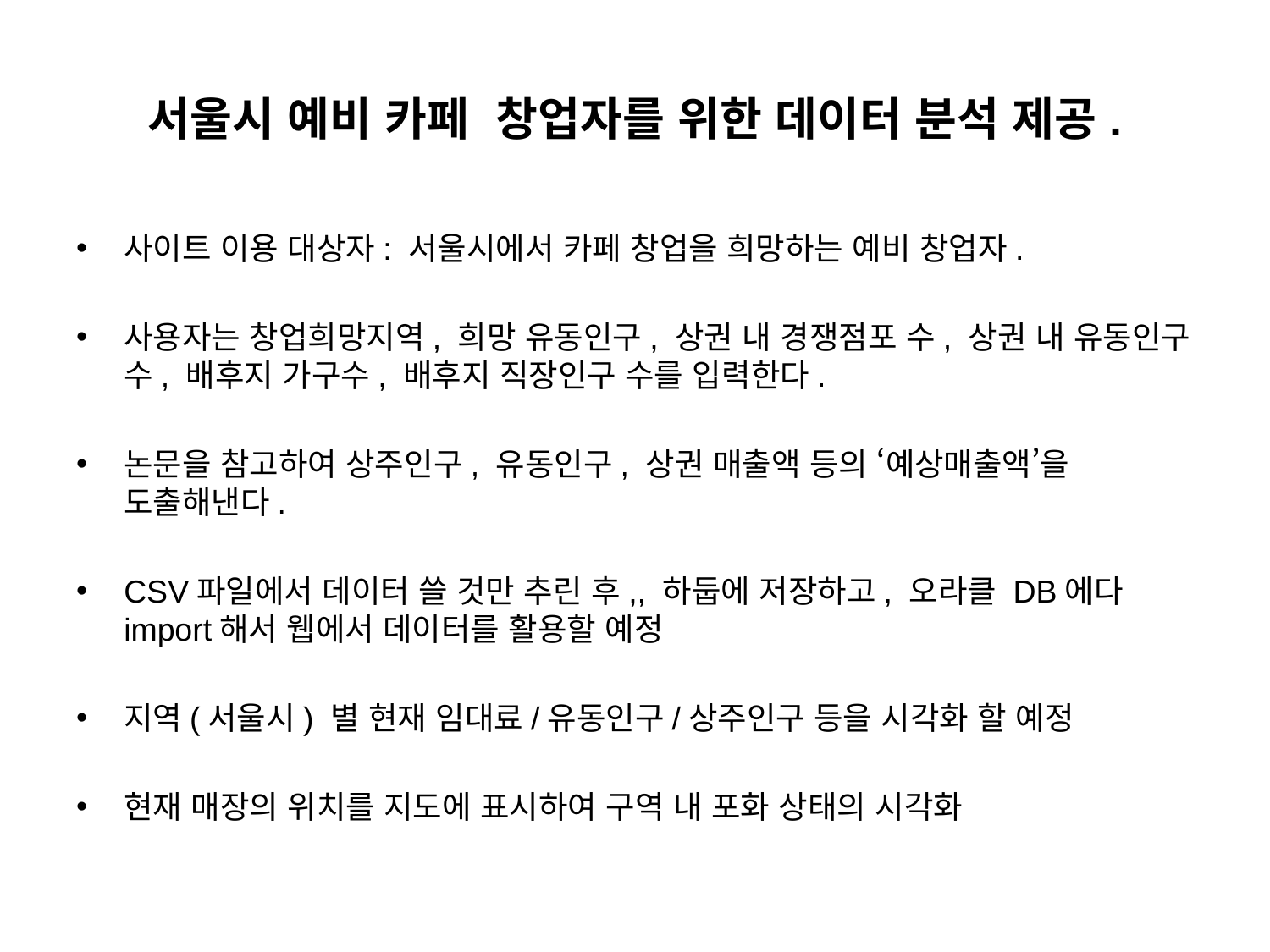

# 서울시 예비 카페  창업자를 위한 데이터 분석 제공.
사이트 이용 대상자: 서울시에서 카페 창업을 희망하는 예비 창업자.

사용자는 창업희망지역, 희망 유동인구, 상권 내 경쟁점포 수, 상권 내 유동인구 수, 배후지 가구수, 배후지 직장인구 수를 입력한다.

논문을 참고하여 상주인구, 유동인구, 상권 매출액 등의 ‘예상매출액’을 도출해낸다.

CSV파일에서 데이터 쓸 것만 추린 후,, 하둡에 저장하고, 오라클 DB에다 import해서 웹에서 데이터를 활용할 예정

지역(서울시) 별 현재 임대료/유동인구/상주인구 등을 시각화 할 예정

현재 매장의 위치를 지도에 표시하여 구역 내 포화 상태의 시각화